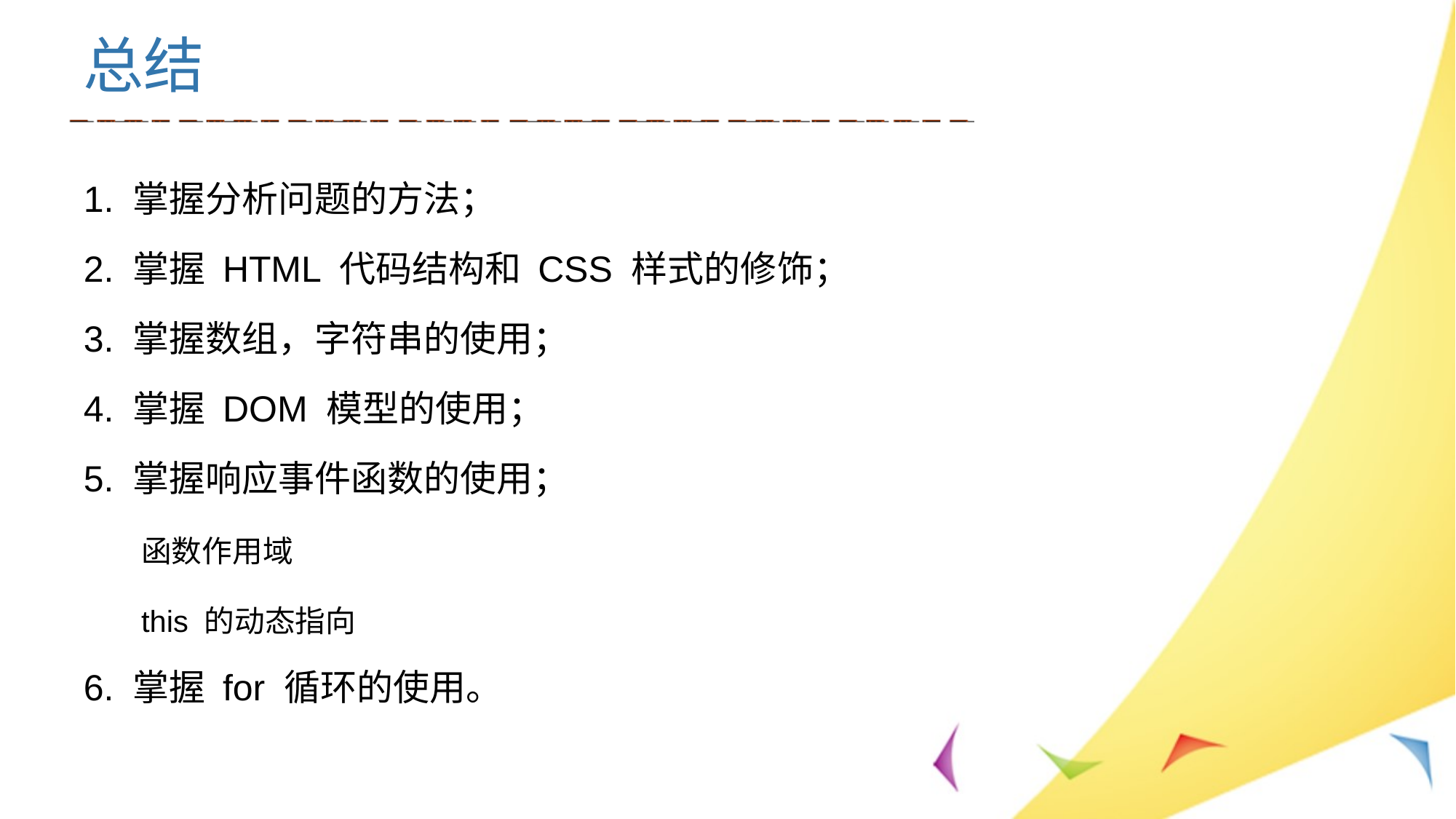

总结

1. 掌握分析问题的方法；
2. 掌握 HTML 代码结构和 CSS 样式的修饰；
3. 掌握数组，字符串的使用；
4. 掌握 DOM 模型的使用；
5. 掌握响应事件函数的使用；
函数作用域
this 的动态指向
6. 掌握 for 循环的使用。